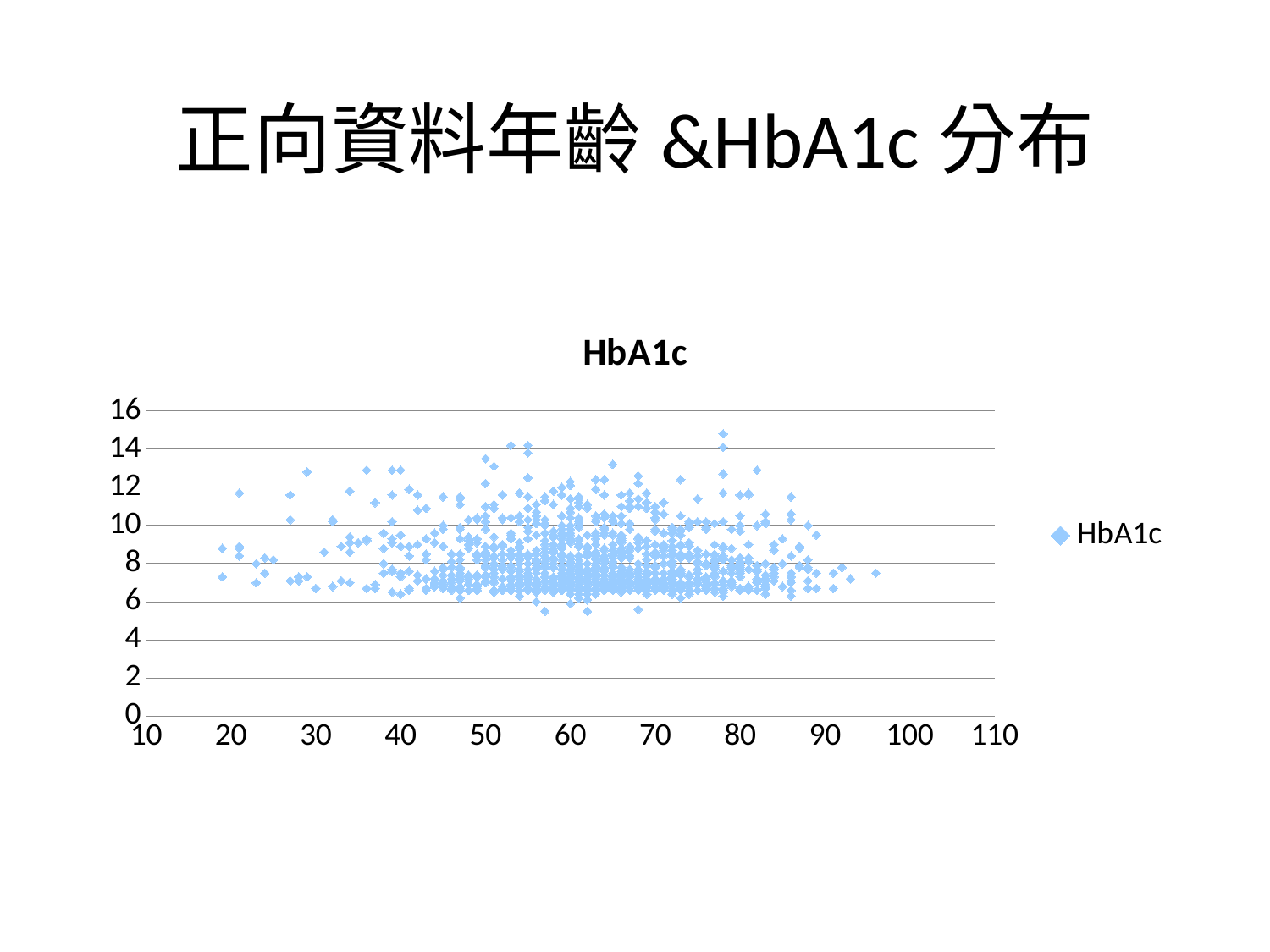

# 正向資料年齡&HbA1c分布

### Chart:

| Category | HbA1c |
|---|---|